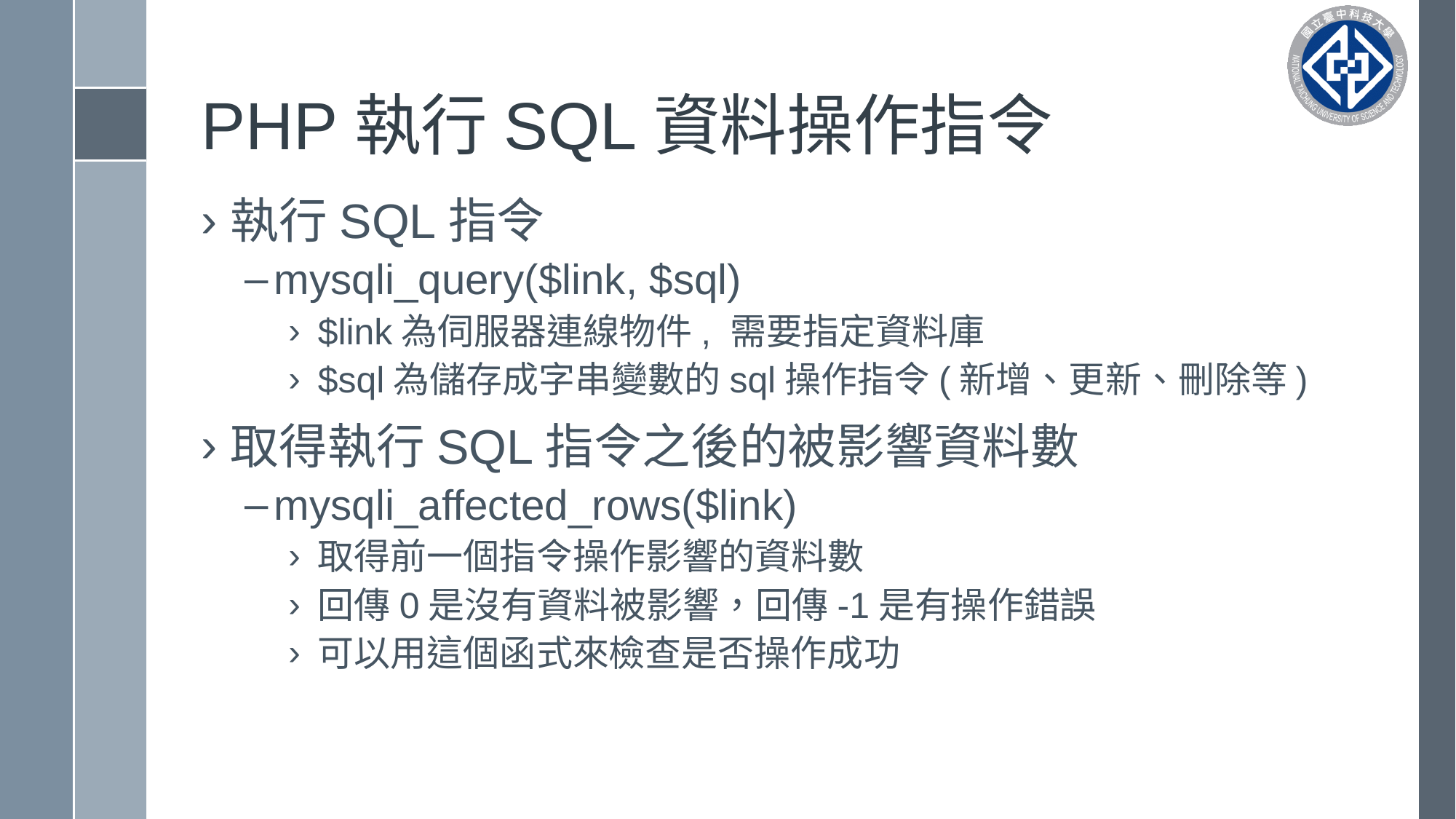

# PHP執行SQL資料操作指令
執行SQL指令
mysqli_query($link, $sql)
$link為伺服器連線物件, 需要指定資料庫
$sql為儲存成字串變數的sql操作指令(新增、更新、刪除等)
取得執行SQL指令之後的被影響資料數
mysqli_affected_rows($link)
取得前一個指令操作影響的資料數
回傳0是沒有資料被影響，回傳-1是有操作錯誤
可以用這個函式來檢查是否操作成功